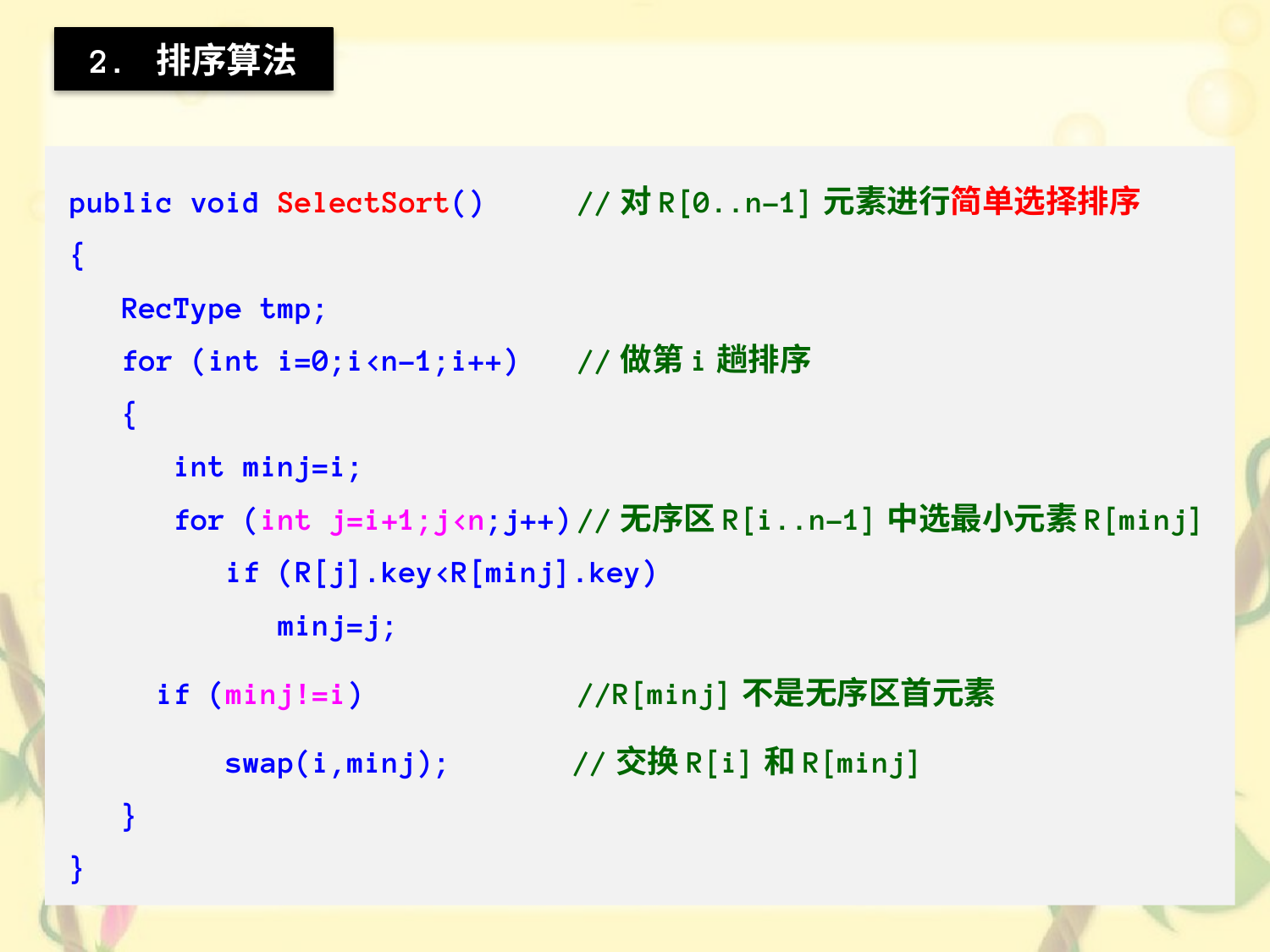

2. 排序算法
public void SelectSort()	//对R[0..n-1]元素进行简单选择排序
{
   RecType tmp;
   for (int i=0;i<n-1;i++)	//做第i趟排序
   {
      int minj=i;
      for (int j=i+1;j<n;j++)	//无序区R[i..n-1]中选最小元素R[minj]
         if (R[j].key<R[minj].key)
            minj=j;
     if (minj!=i)		//R[minj]不是无序区首元素
         swap(i,minj);       //交换R[i]和R[minj]
   }
}